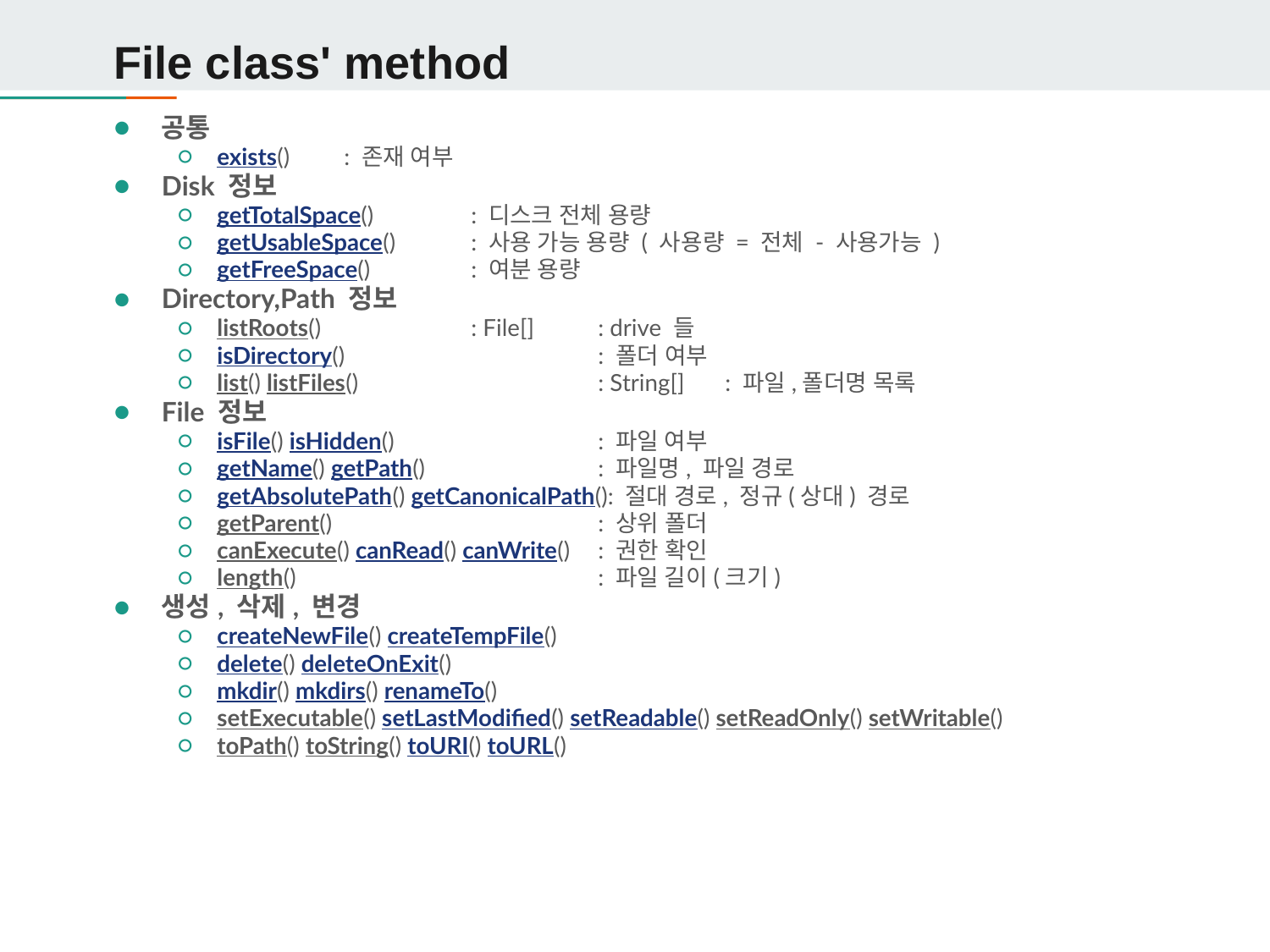

# File class' method
공통
exists()	: 존재 여부
Disk 정보
getTotalSpace()	: 디스크 전체 용량
getUsableSpace()	: 사용 가능 용량 ( 사용량 = 전체 - 사용가능 )
getFreeSpace()	: 여분 용량
Directory,Path 정보
listRoots()		: File[]	: drive 들
isDirectory()		: 폴더 여부
list() listFiles()		: String[]	: 파일,폴더명 목록
File 정보
isFile() isHidden()		: 파일 여부
getName() getPath()		: 파일명, 파일 경로
getAbsolutePath() getCanonicalPath(): 절대 경로, 정규(상대) 경로
getParent() 			: 상위 폴더
canExecute() canRead() canWrite() 	: 권한 확인
length()			: 파일 길이(크기)
생성, 삭제, 변경
createNewFile() createTempFile()
delete() deleteOnExit()
mkdir() mkdirs() renameTo()
setExecutable() setLastModified() setReadable() setReadOnly() setWritable()
toPath() toString() toURI() toURL()